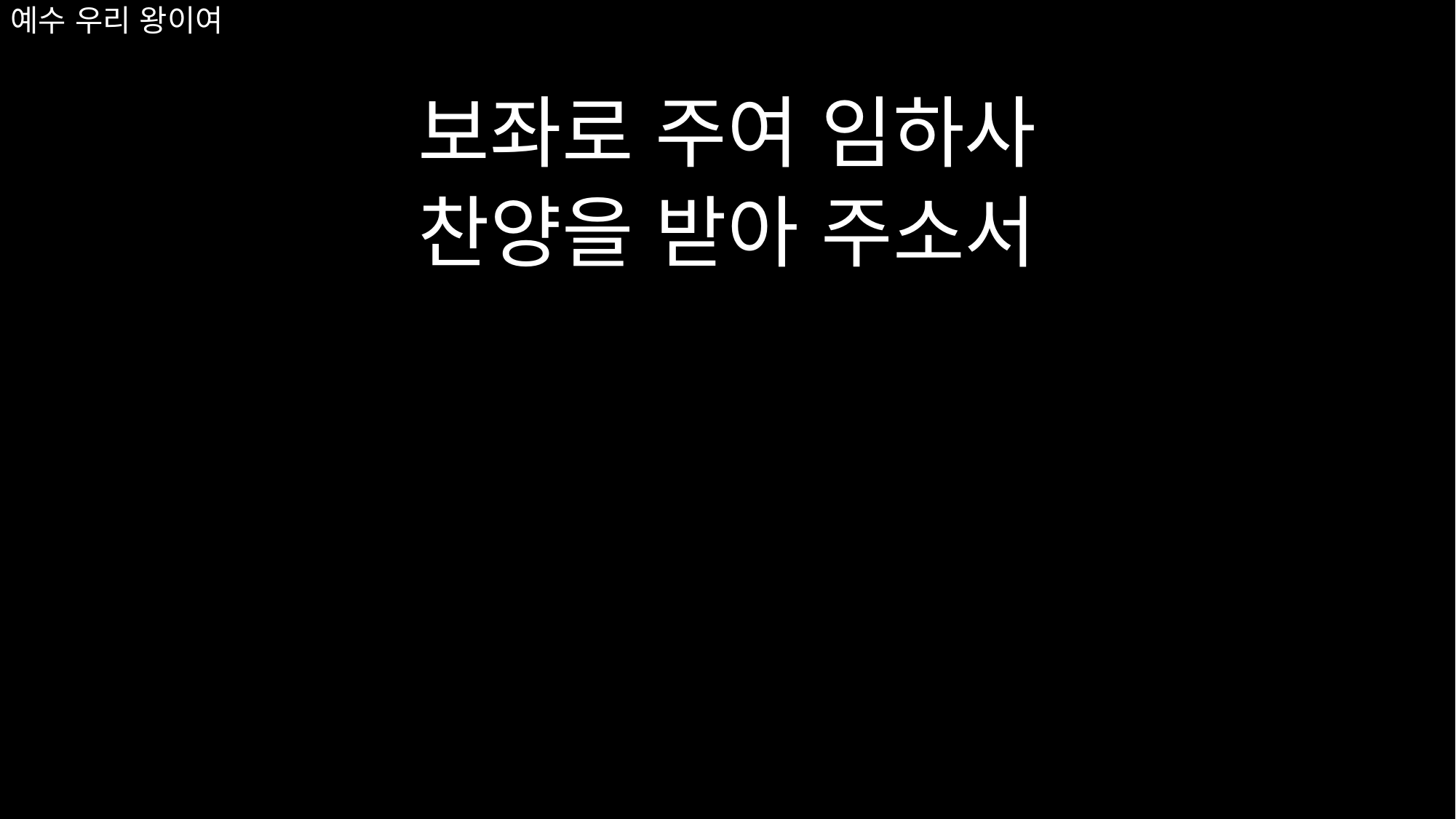

# 예수 우리 왕이여
보좌로 주여 임하사
찬양을 받아 주소서